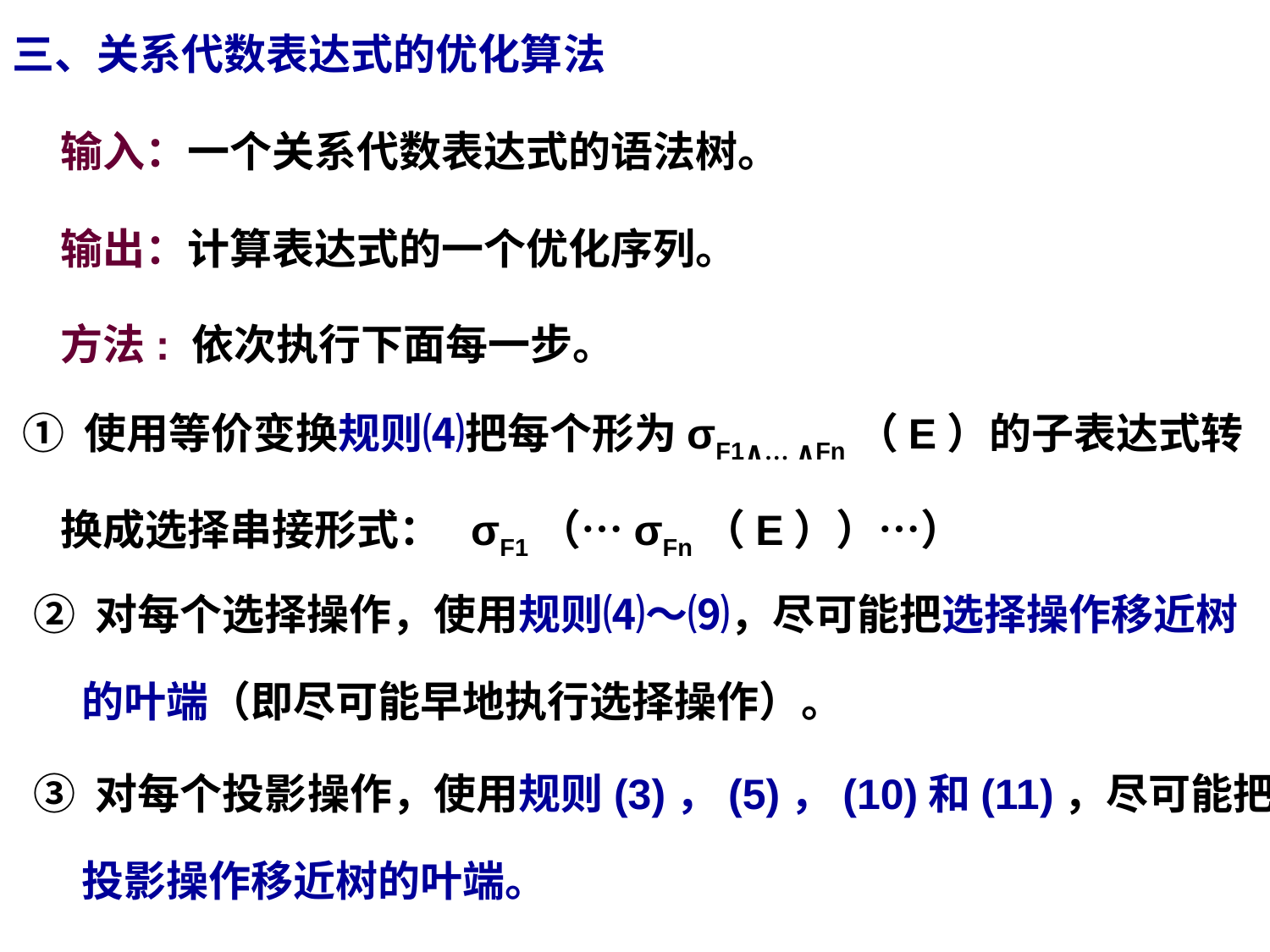

三、关系代数表达式的优化算法
    输入：一个关系代数表达式的语法树。
    输出：计算表达式的一个优化序列。
    方法: 依次执行下面每一步。
 ① 使用等价变换规则⑷把每个形为σF1∧… ∧Fn（E）的子表达式转
    换成选择串接形式：  σF1（…σFn（E））…）
② 对每个选择操作，使用规则⑷～⑼，尽可能把选择操作移近树
    的叶端（即尽可能早地执行选择操作）。
③ 对每个投影操作，使用规则(3)，(5)，(10)和(11)，尽可能把
    投影操作移近树的叶端。